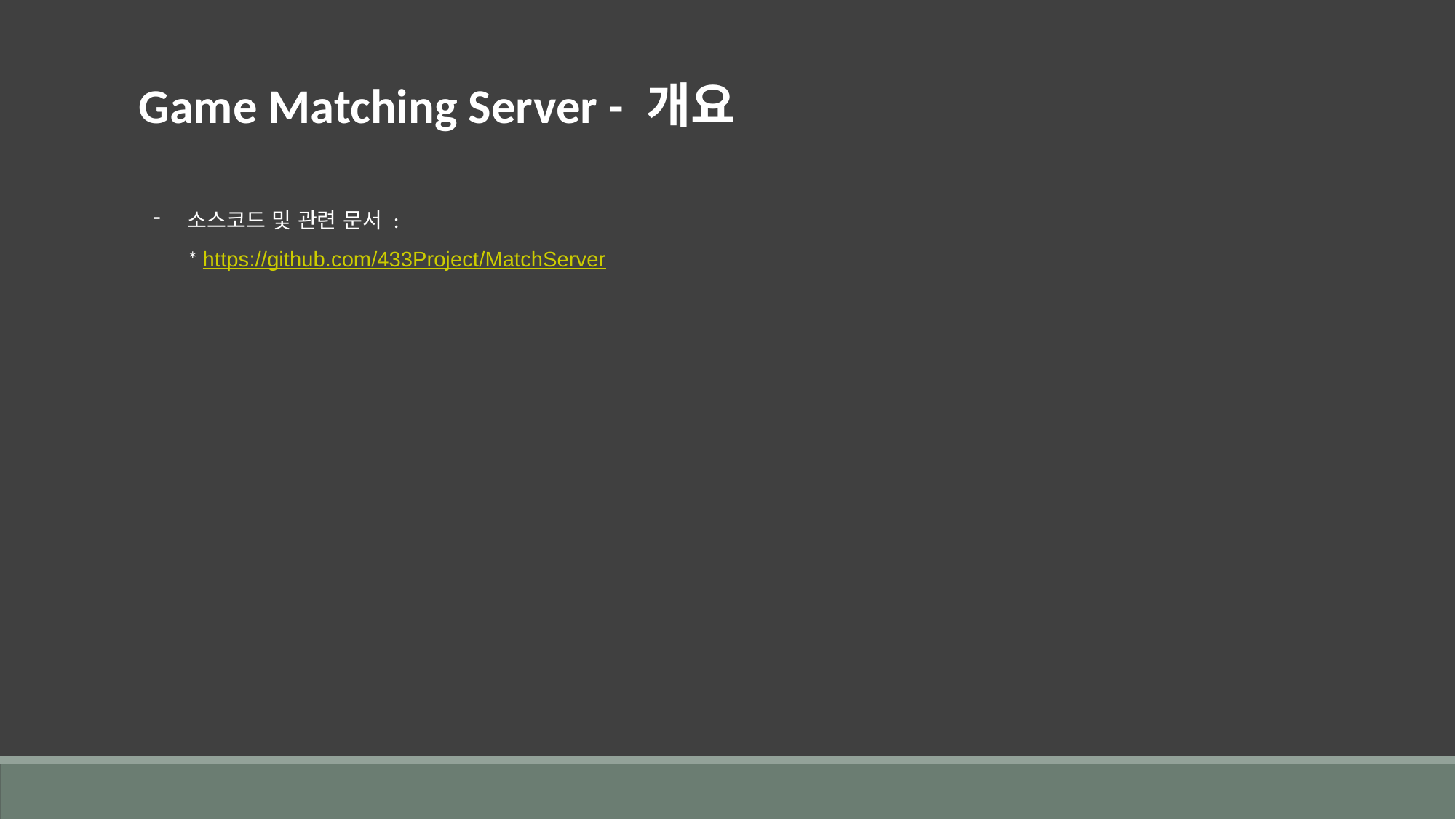

Game Matching Server - 개요
소스코드 및 관련 문서 :
* https://github.com/433Project/MatchServer